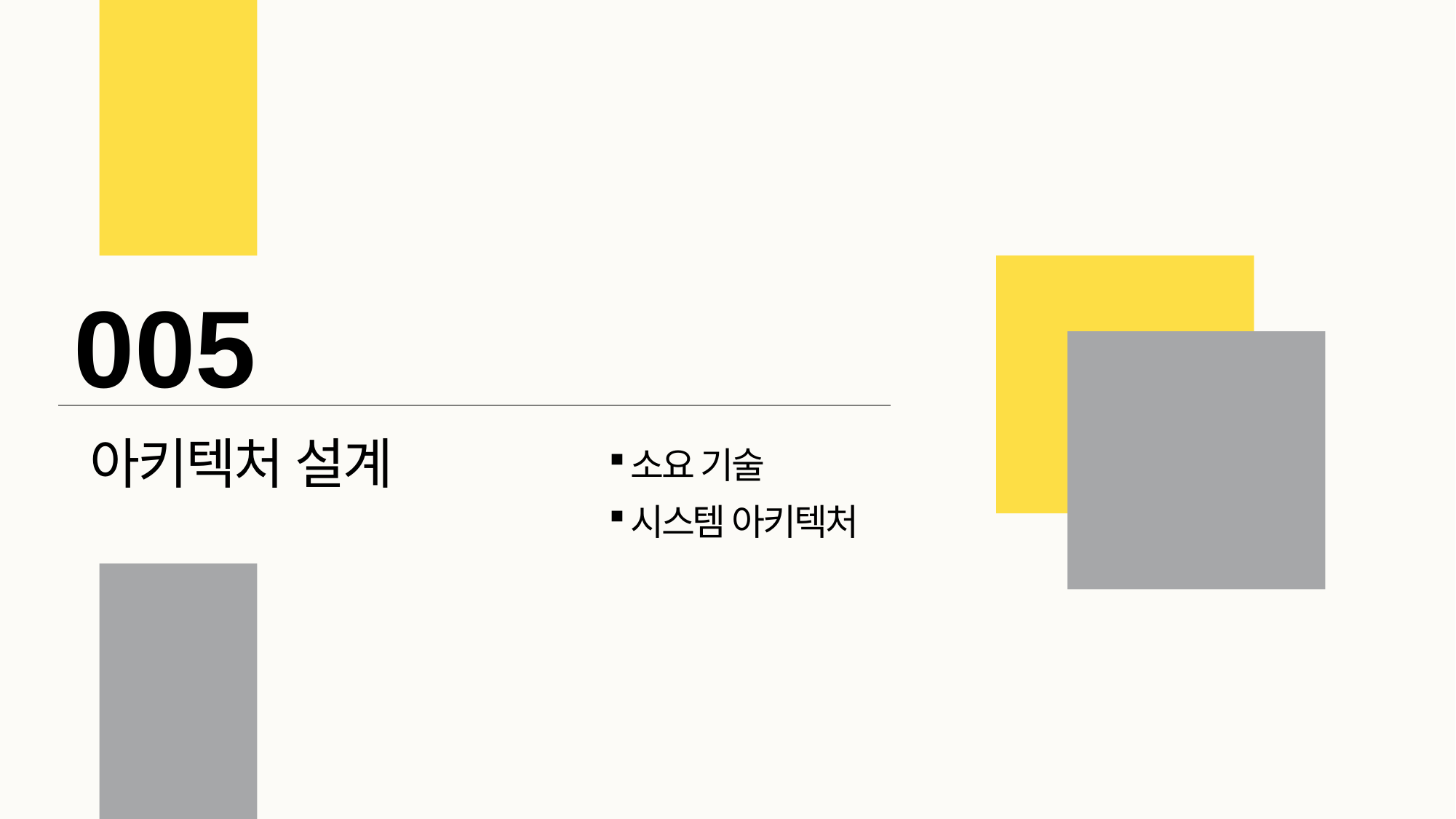

005

아키텍처 설계
소요 기술
시스템 아키텍처